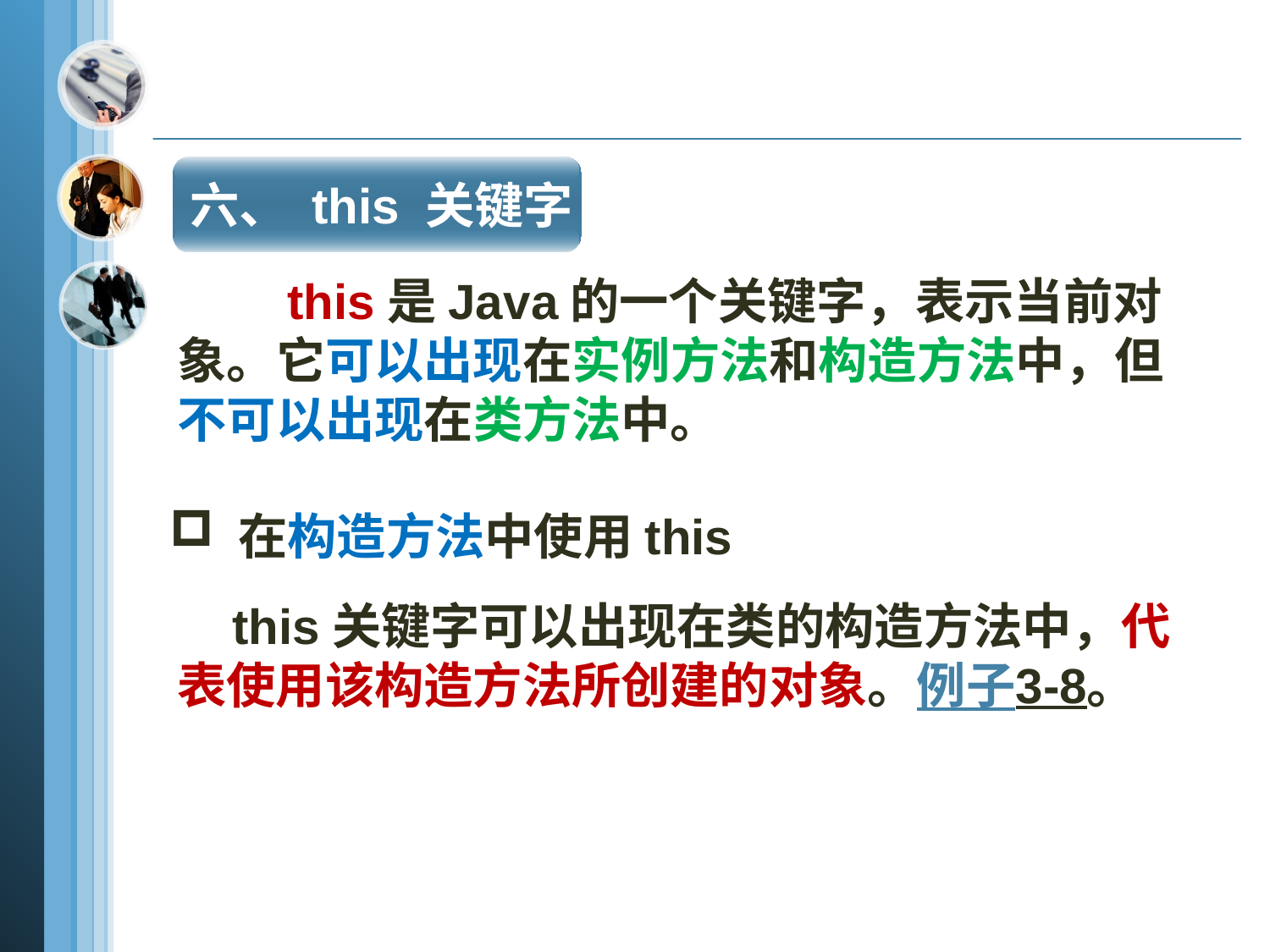

六、 this 关键字

        this是Java的一个关键字，表示当前对象。它可以出现在实例方法和构造方法中，但不可以出现在类方法中。
 在构造方法中使用this
    this关键字可以出现在类的构造方法中，代表使用该构造方法所创建的对象。例子3-8。